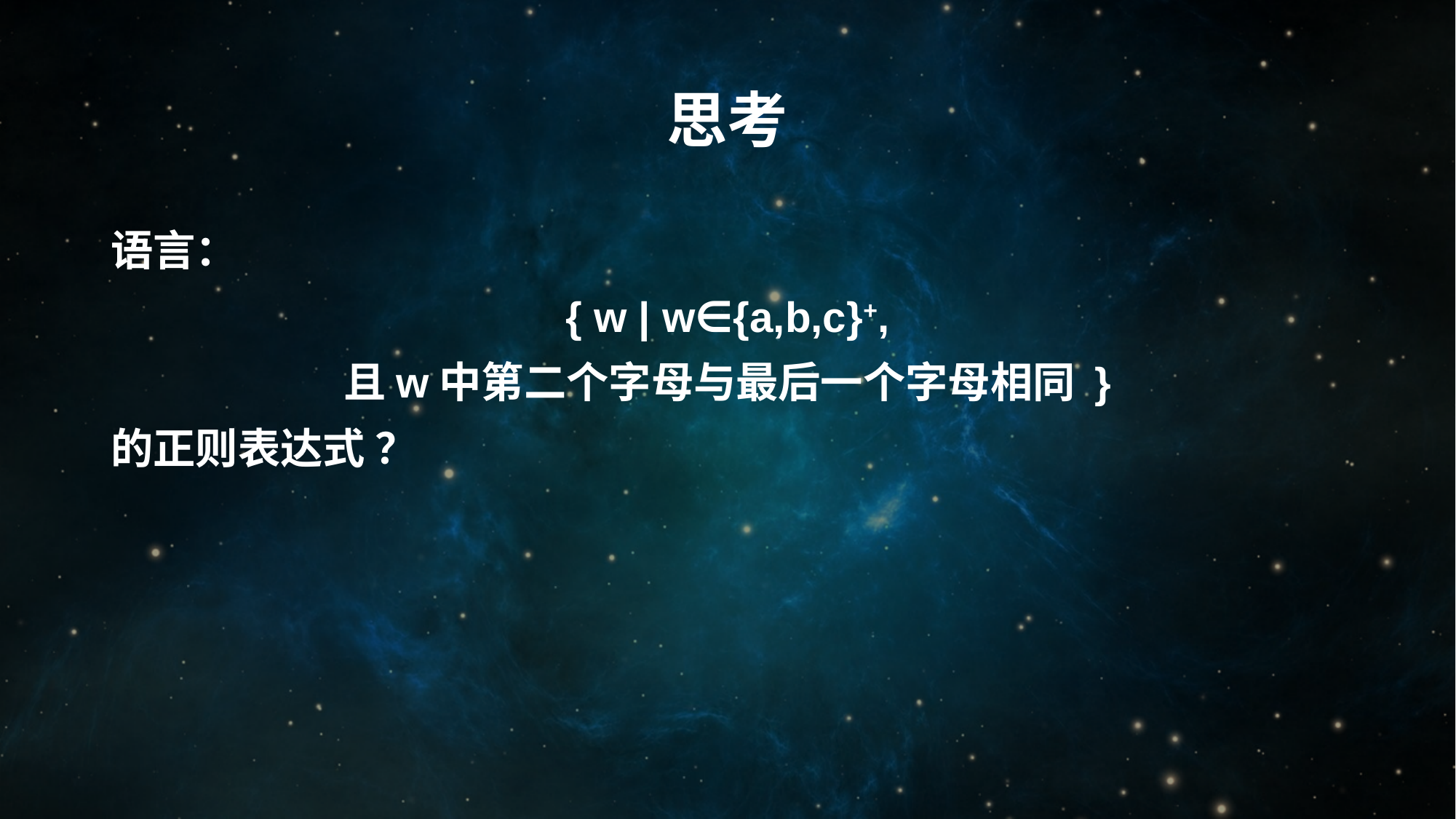

# 思考
语言：
{ w | w∈{a,b,c}+,
且w中第二个字母与最后一个字母相同 }
的正则表达式 ？